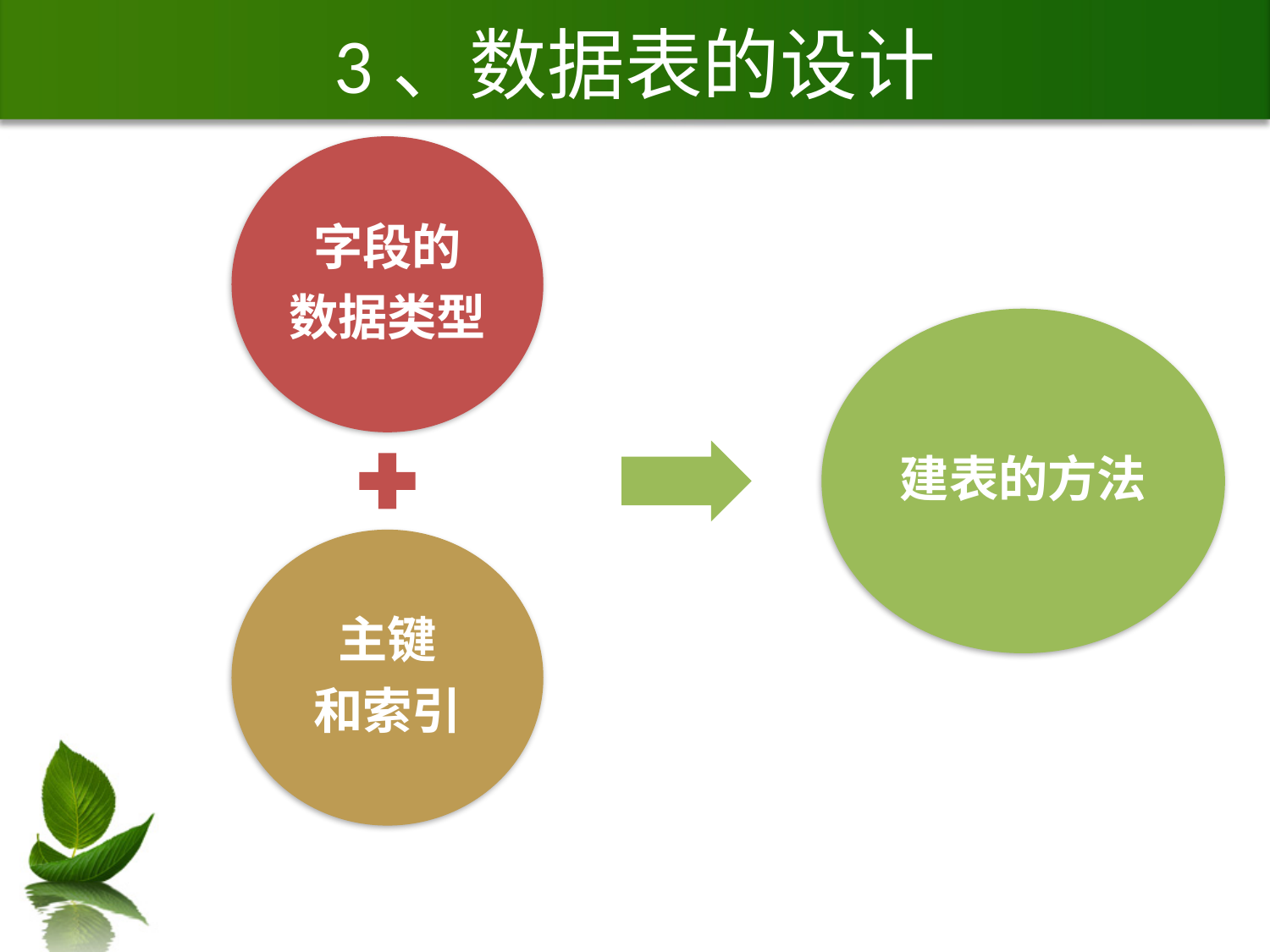

# 3、数据表的设计
字段的
数据类型

主键
和索引

建表的方法